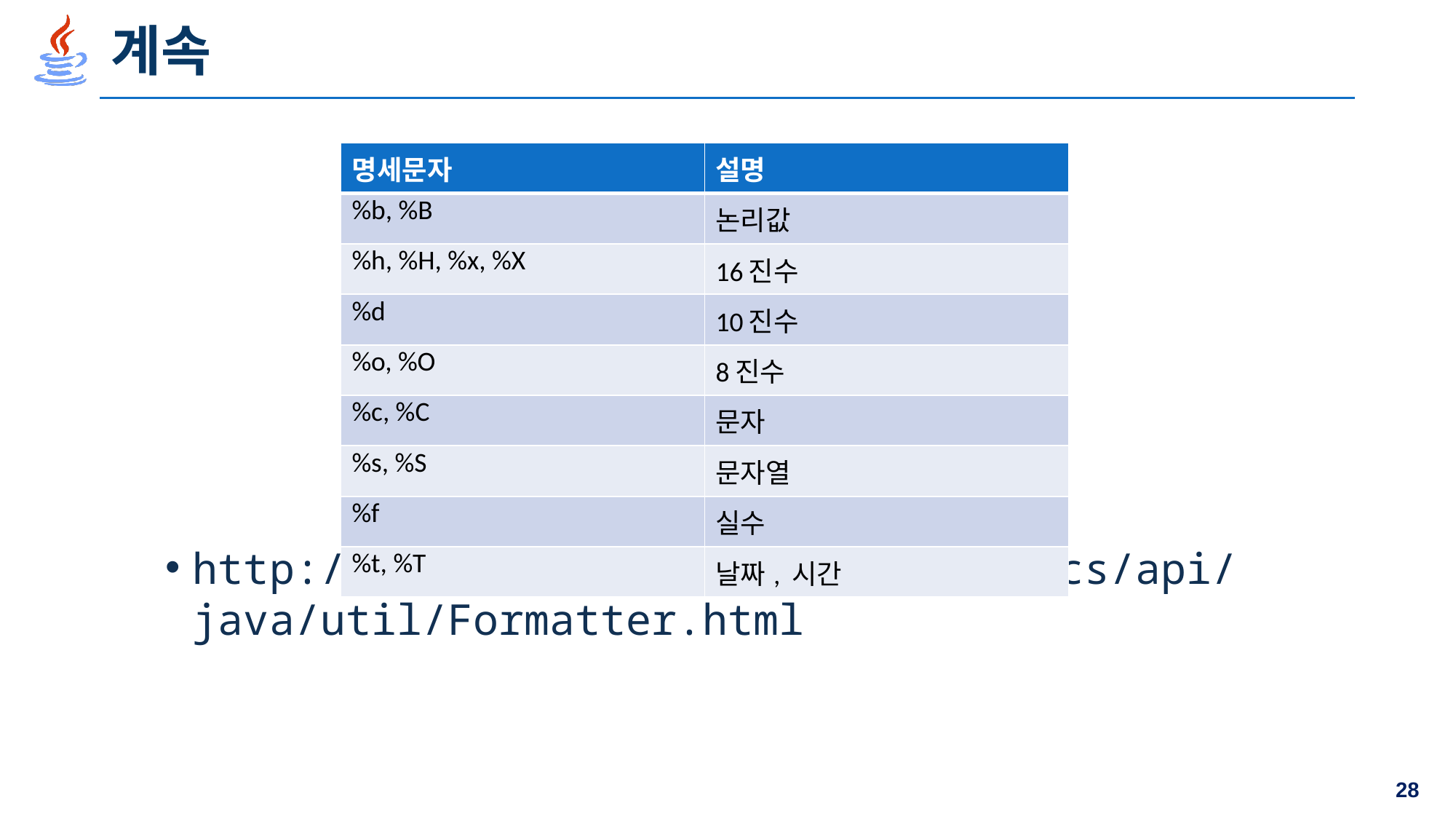

# 계속

http://docs.oracle.com/javase/7/docs/api/java/util/Formatter.html
| 명세문자 | 설명 |
| --- | --- |
| %b, %B | 논리값 |
| %h, %H, %x, %X | 16진수 |
| %d | 10진수 |
| %o, %O | 8진수 |
| %c, %C | 문자 |
| %s, %S | 문자열 |
| %f | 실수 |
| %t, %T | 날짜, 시간 |
28